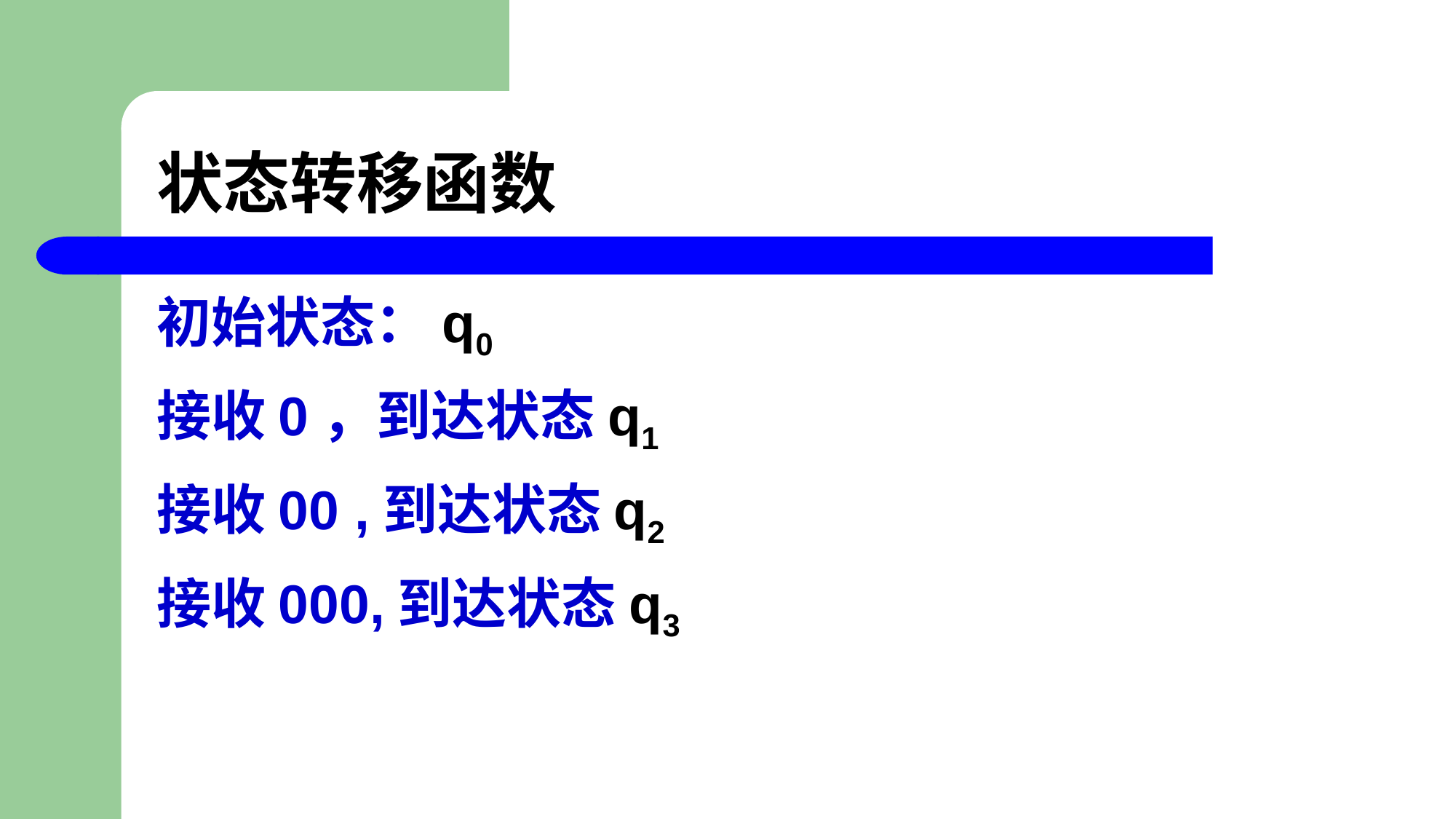

# 状态转移函数
初始状态：q0
接收0，到达状态q1
接收00 ,到达状态q2
接收000,到达状态q3